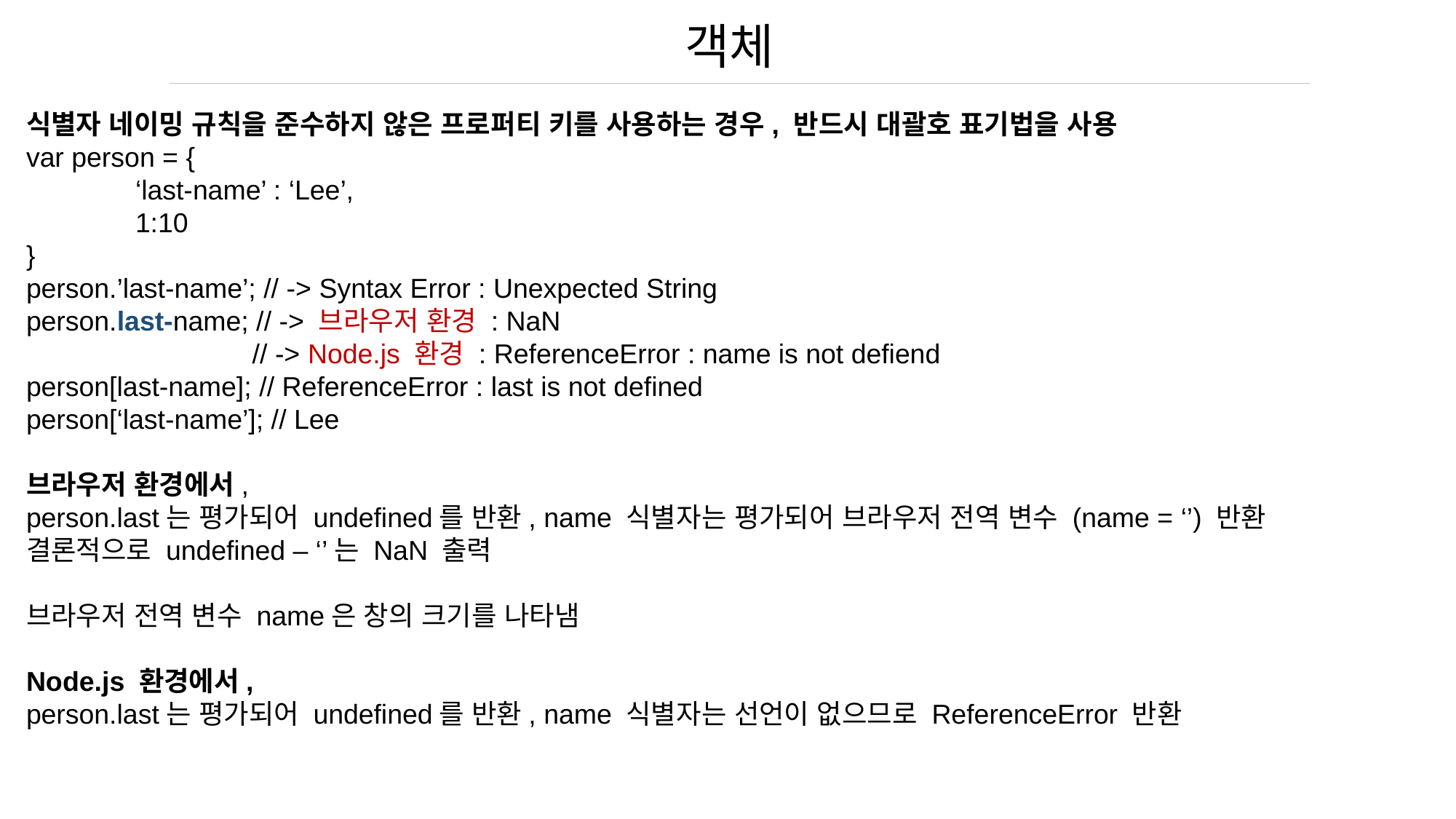

객체
식별자 네이밍 규칙을 준수하지 않은 프로퍼티 키를 사용하는 경우, 반드시 대괄호 표기법을 사용
var person = {
	‘last-name’ : ‘Lee’,
	1:10
}
person.’last-name’; // -> Syntax Error : Unexpected String
person.last-name; // -> 브라우저 환경 : NaN
		 // -> Node.js 환경 : ReferenceError : name is not defiend
person[last-name]; // ReferenceError : last is not defined
person[‘last-name’]; // Lee

브라우저 환경에서,
person.last는 평가되어 undefined를 반환, name 식별자는 평가되어 브라우저 전역 변수 (name = ‘’) 반환
결론적으로 undefined – ‘’는 NaN 출력

브라우저 전역 변수 name은 창의 크기를 나타냄

Node.js 환경에서,
person.last는 평가되어 undefined를 반환, name 식별자는 선언이 없으므로 ReferenceError 반환